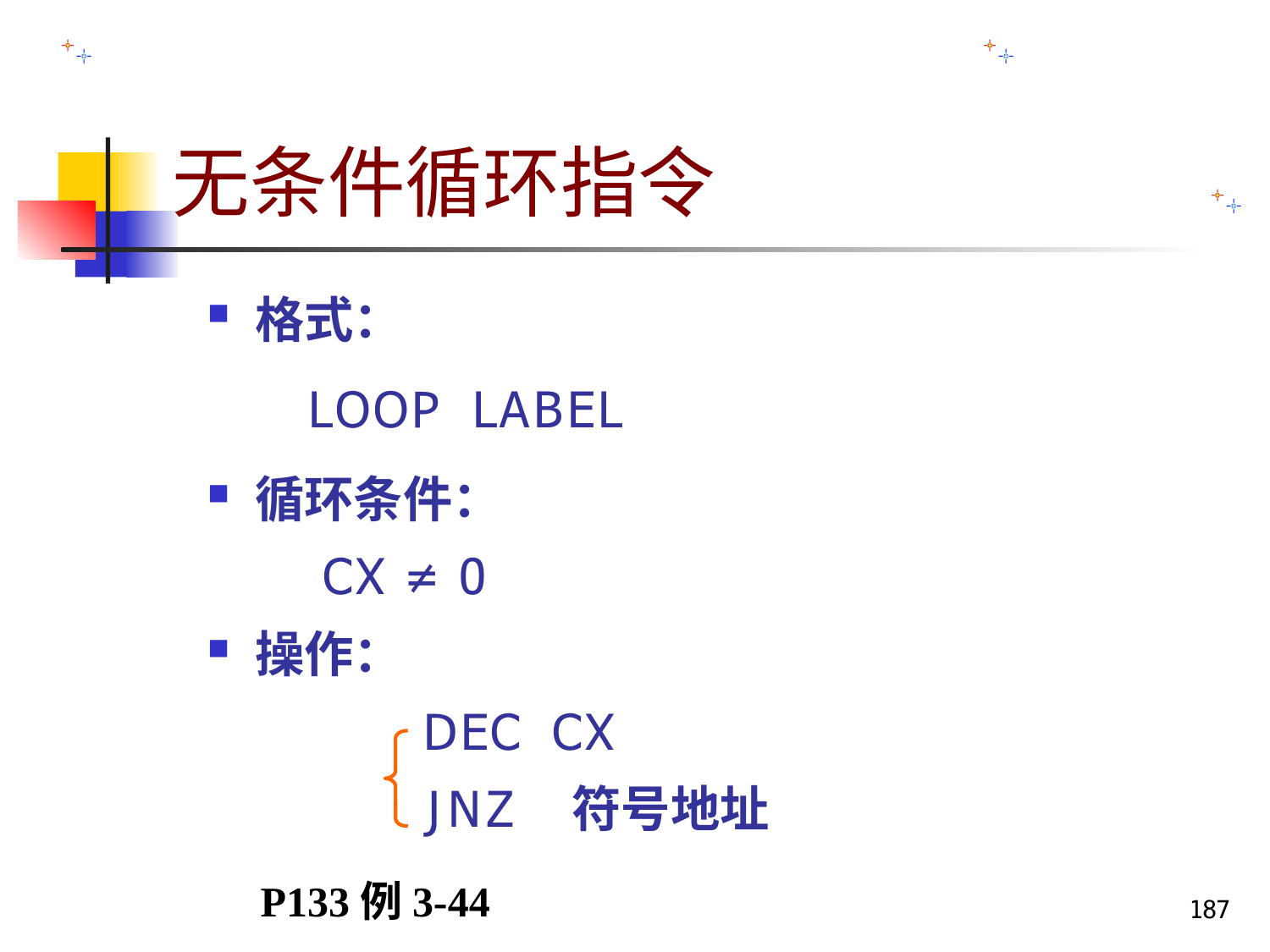

# 无条件循环指令
格式：
       LOOP  LABEL
循环条件：
        CX ≠ 0
操作：
               DEC  CX
               JNZ   符号地址

187
P133例3-44